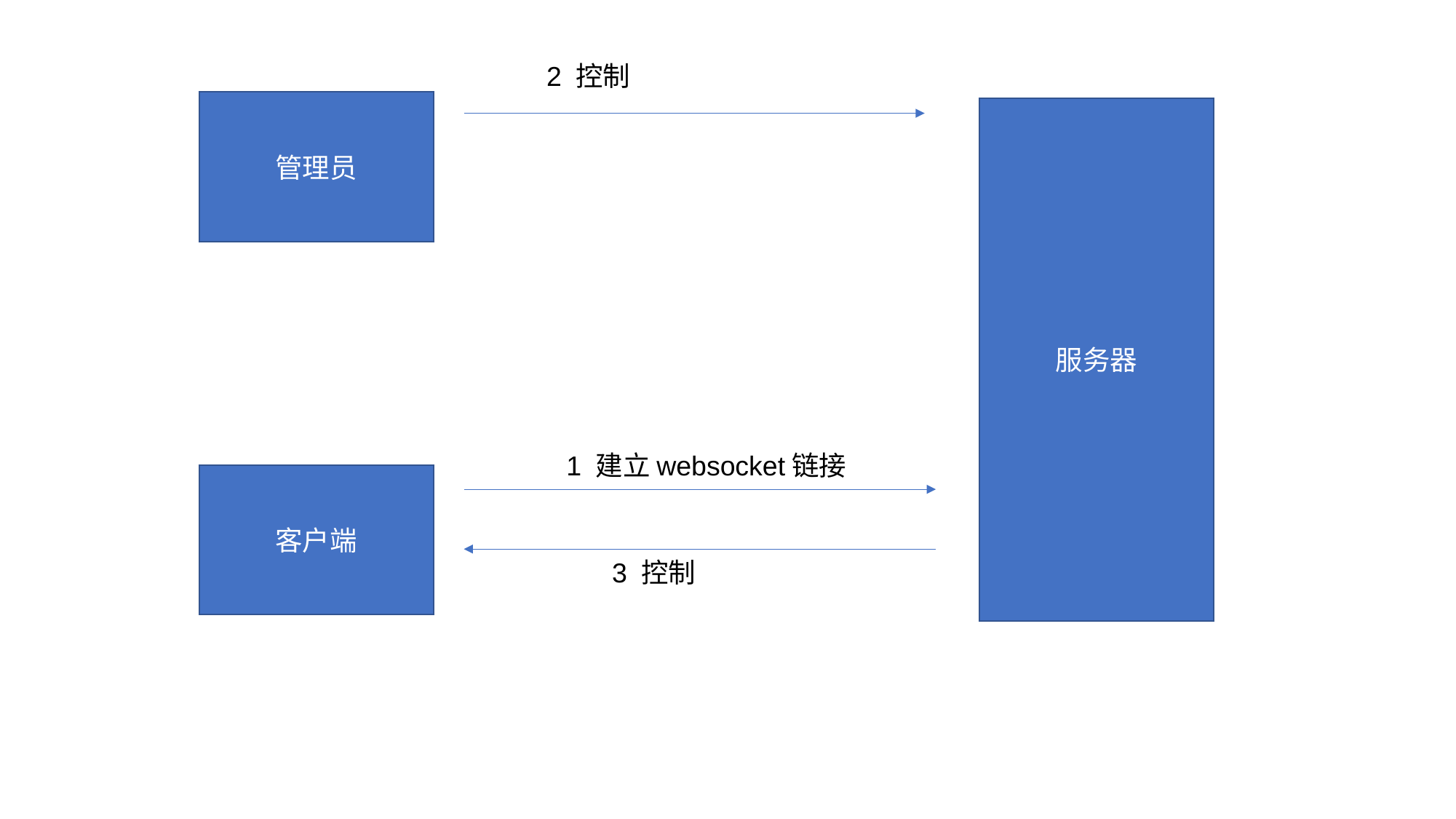

2 控制
管理员
服务器
1 建立websocket链接
客户端
3 控制